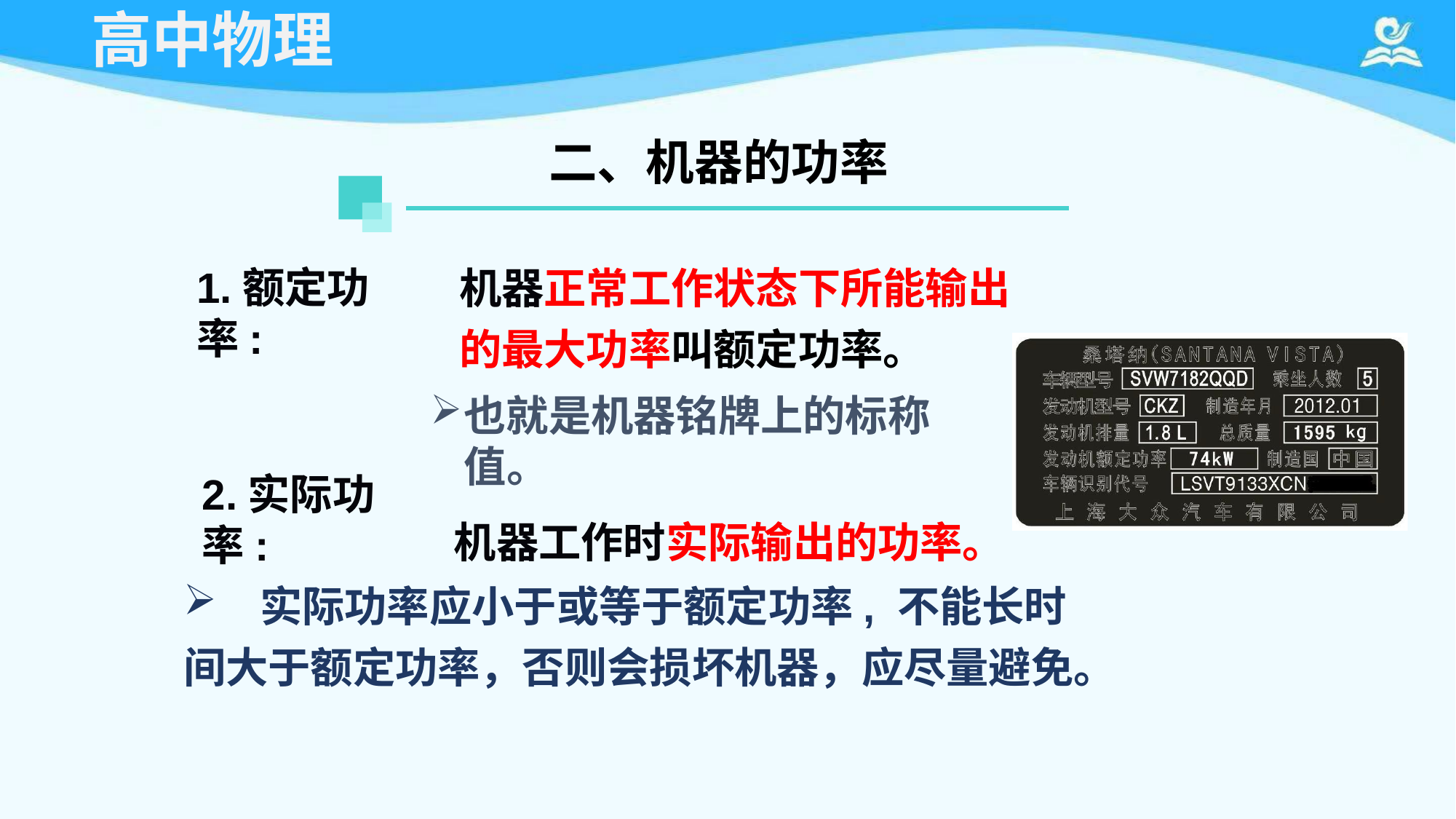

# 高中物理
二、机器的功率

机器正常工作状态下所能输出 的最大功率叫额定功率。
也就是机器铭牌上的标称值。
机器工作时实际输出的功率。
1.额定功率:

2.实际功率:
实际功率应小于或等于额定功率, 不能长时
间大于额定功率，否则会损坏机器，应尽量避免。